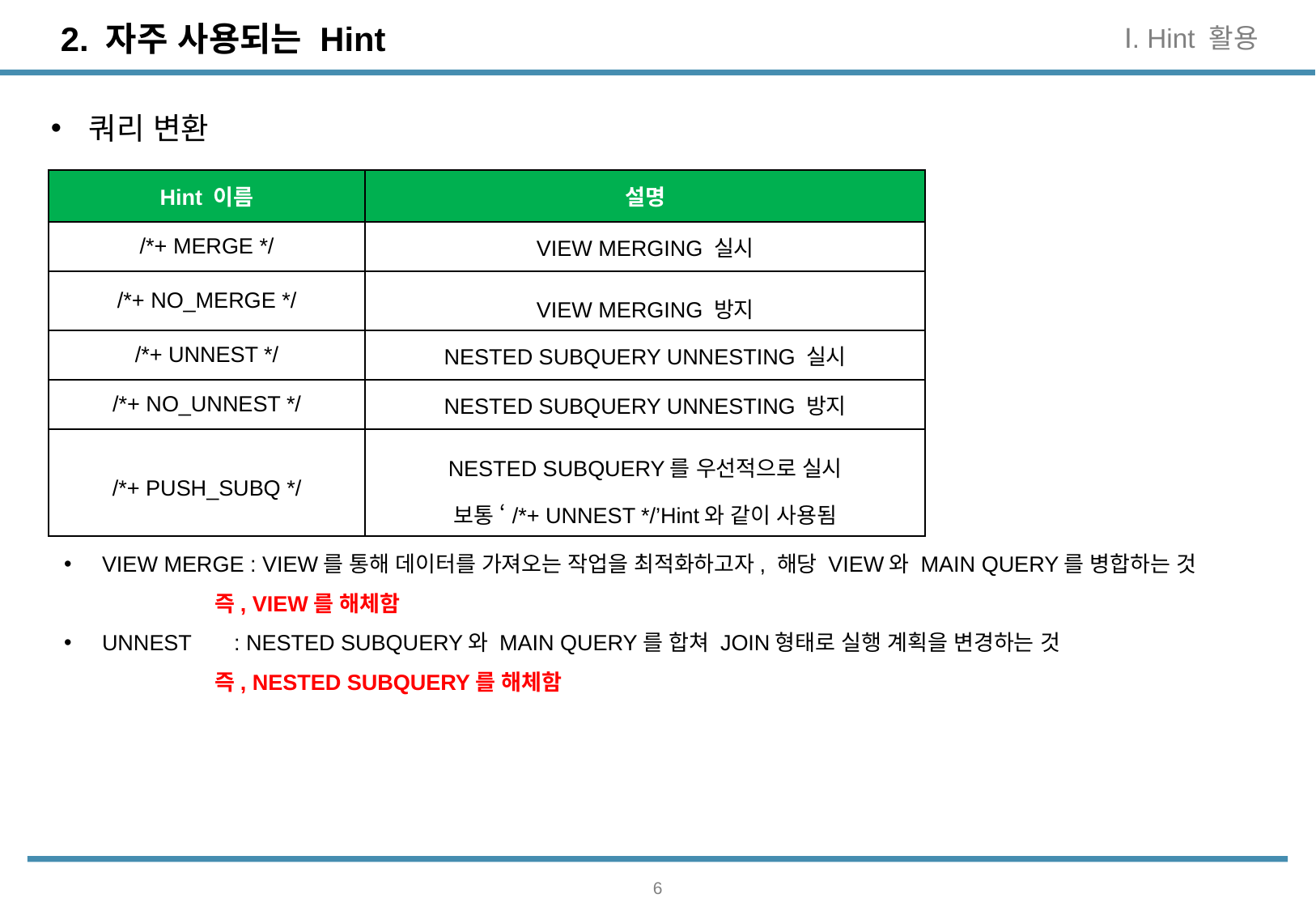

# 2. 자주 사용되는 Hint
Ⅰ. Hint 활용
쿼리 변환
| Hint 이름 | 설명 |
| --- | --- |
| /\*+ MERGE \*/ | VIEW MERGING 실시 |
| /\*+ NO\_MERGE \*/ | VIEW MERGING 방지 |
| /\*+ UNNEST \*/ | NESTED SUBQUERY UNNESTING 실시 |
| /\*+ NO\_UNNEST \*/ | NESTED SUBQUERY UNNESTING 방지 |
| /\*+ PUSH\_SUBQ \*/ | NESTED SUBQUERY를 우선적으로 실시 보통 ‘/\*+ UNNEST \*/’Hint와 같이 사용됨 |
VIEW MERGE : VIEW를 통해 데이터를 가져오는 작업을 최적화하고자, 해당 VIEW와 MAIN QUERY를 병합하는 것
                        즉, VIEW를 해체함
UNNEST       : NESTED SUBQUERY와 MAIN QUERY를 합쳐 JOIN형태로 실행 계획을 변경하는 것
                        즉, NESTED SUBQUERY를 해체함
6